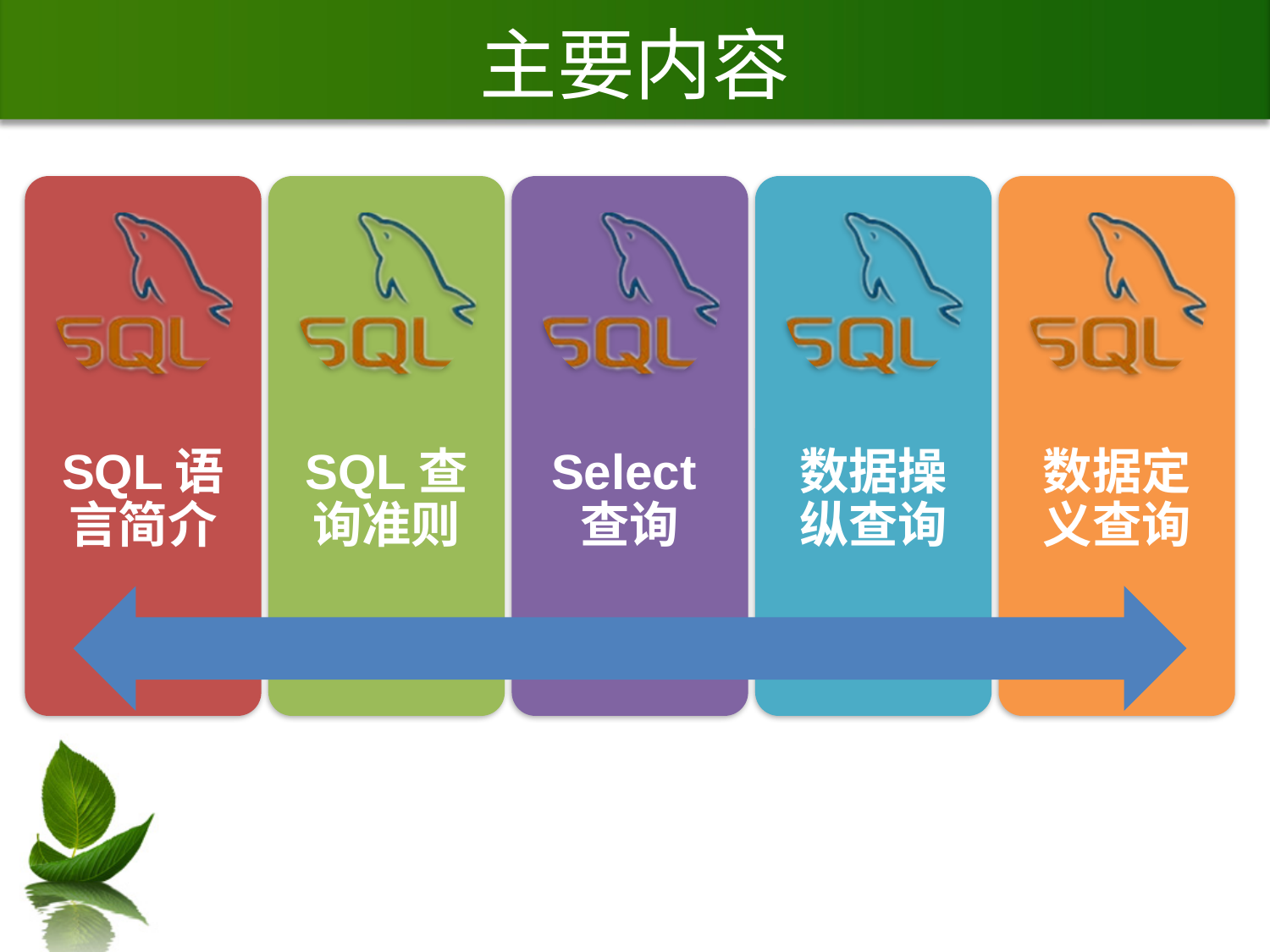

# 主要内容
SQL语言简介
SQL查询准则
Select查询
数据操纵查询
数据定义查询